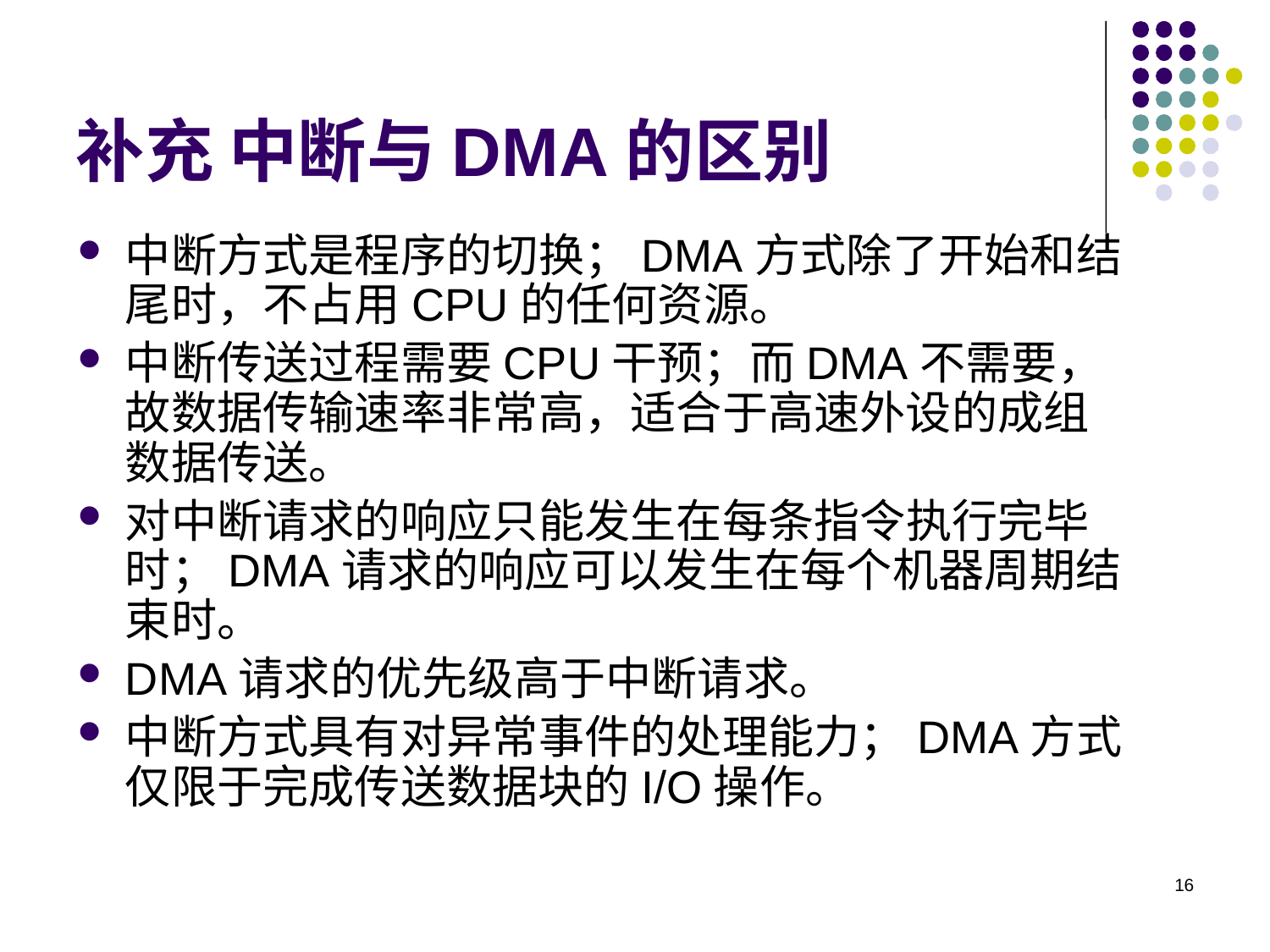

补充 中断与DMA的区别
中断方式是程序的切换；DMA方式除了开始和结尾时，不占用CPU的任何资源。
中断传送过程需要CPU干预；而DMA不需要，故数据传输速率非常高，适合于高速外设的成组数据传送。
对中断请求的响应只能发生在每条指令执行完毕时；DMA请求的响应可以发生在每个机器周期结束时。
DMA请求的优先级高于中断请求。
中断方式具有对异常事件的处理能力；DMA方式仅限于完成传送数据块的I/O操作。
16